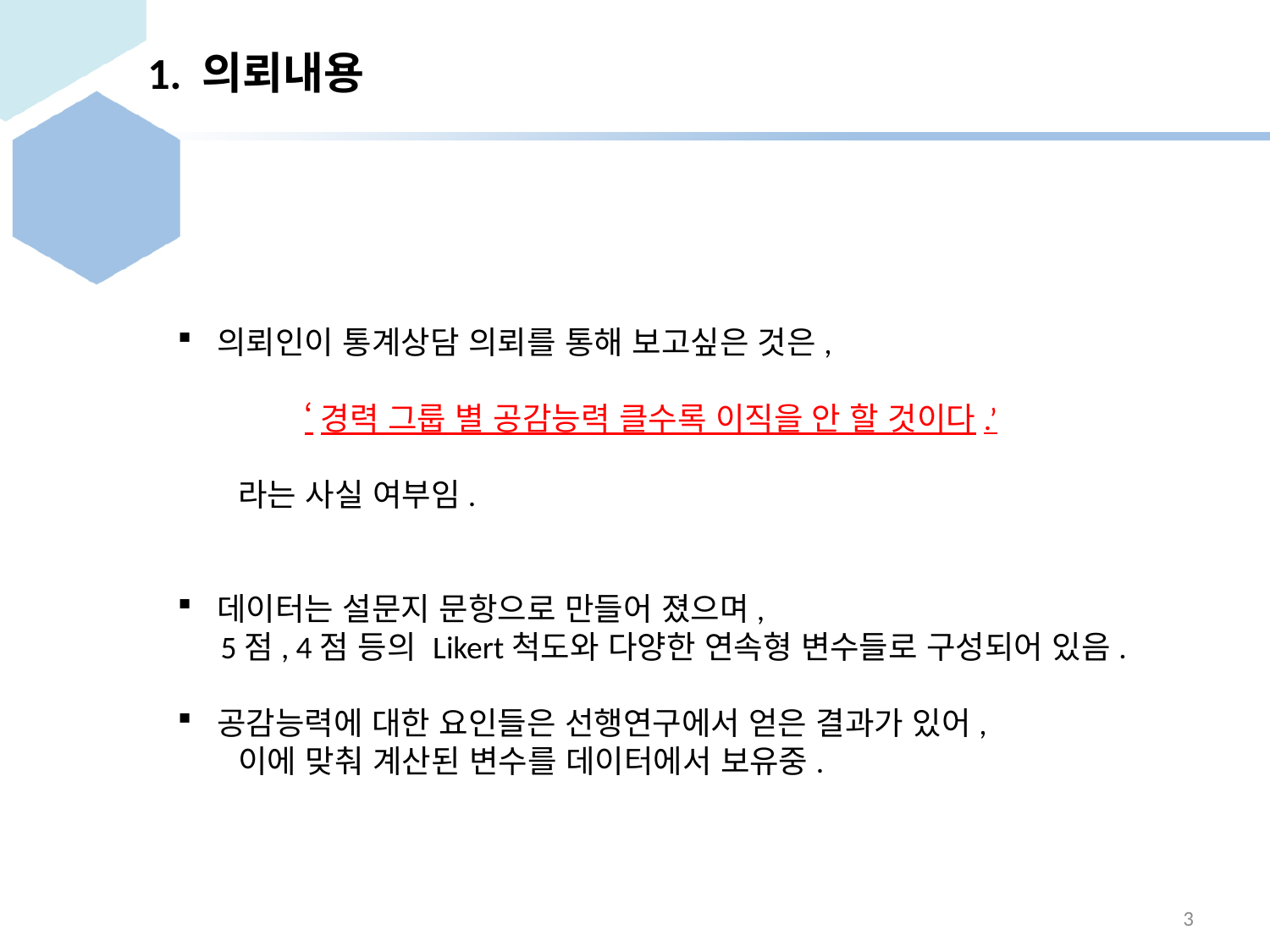

# 1. 의뢰내용
의뢰인이 통계상담 의뢰를 통해 보고싶은 것은,

	‘경력 그룹 별 공감능력 클수록 이직을 안 할 것이다.’

      라는 사실 여부임.

데이터는 설문지 문항으로 만들어 졌으며,
      5점, 4점 등의 Likert척도와 다양한 연속형 변수들로 구성되어 있음.

공감능력에 대한 요인들은 선행연구에서 얻은 결과가 있어,
      이에 맞춰 계산된 변수를 데이터에서 보유중.
3